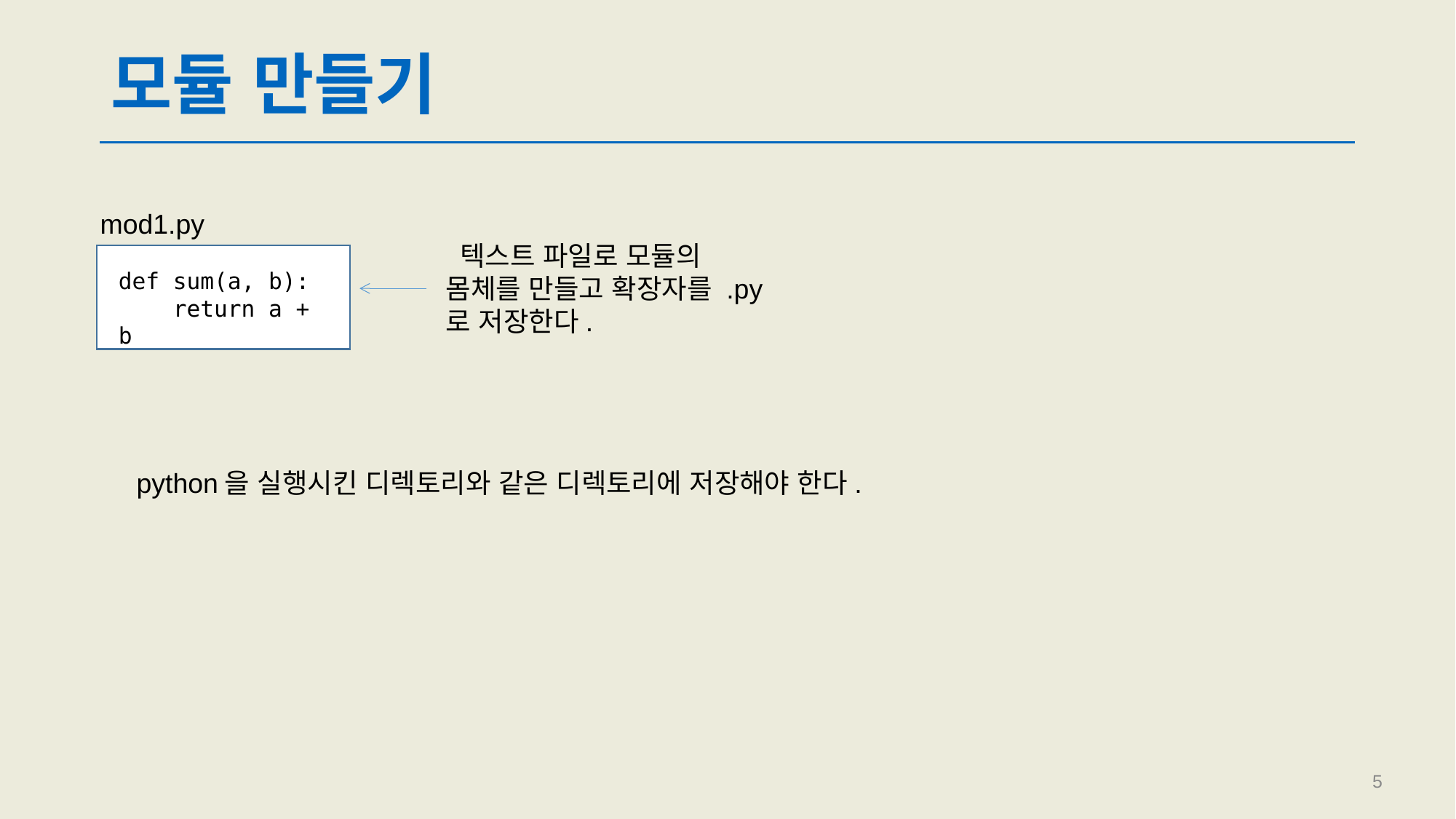

# 모듈 만들기
mod1.py
 텍스트 파일로 모듈의 몸체를 만들고 확장자를 .py로 저장한다.
def sum(a, b):
    return a + b
python을 실행시킨 디렉토리와 같은 디렉토리에 저장해야 한다.
5